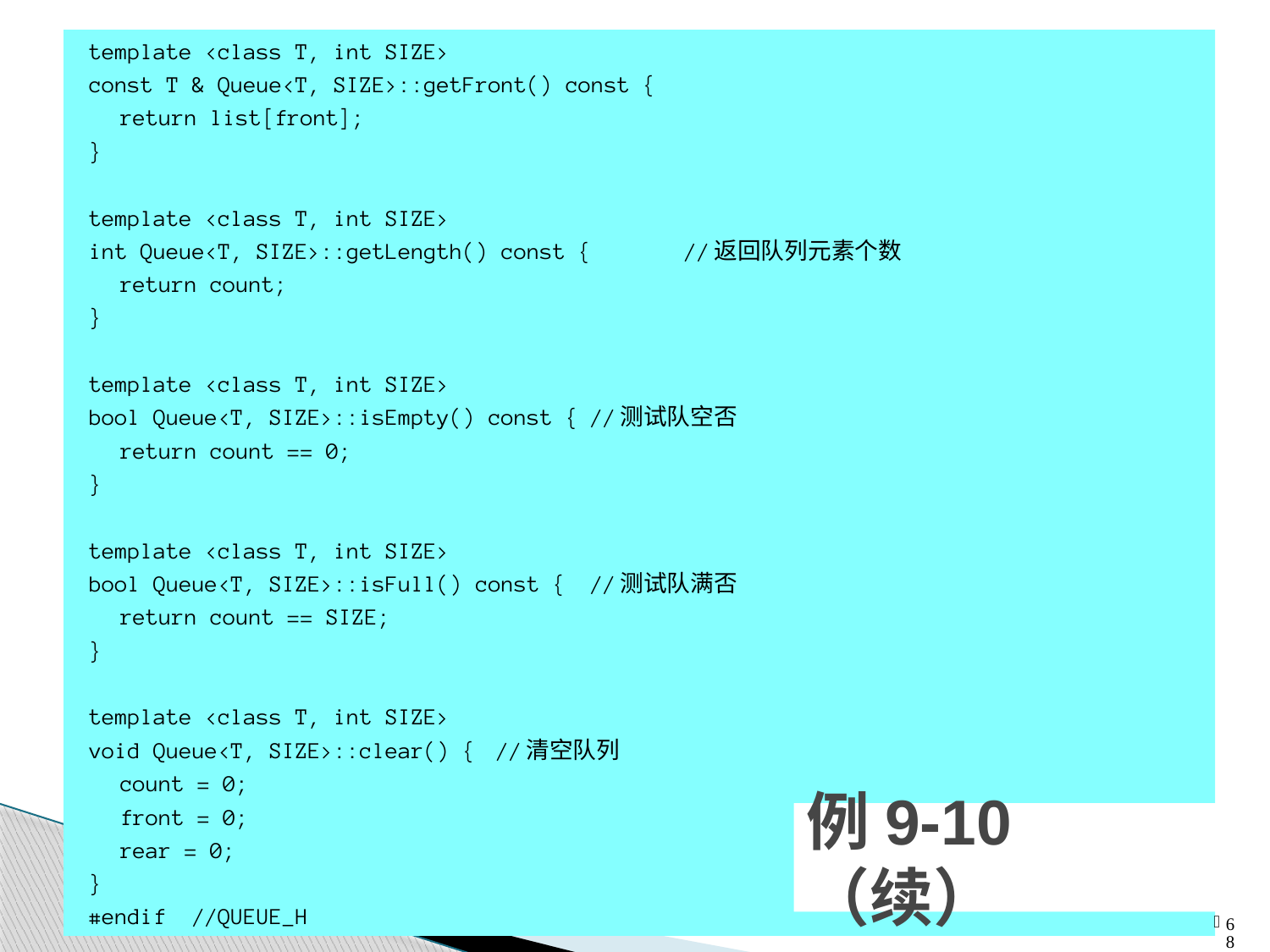

template <class T, int SIZE>
const T & Queue<T, SIZE>::getFront() const {
	return list[front];
}

template <class T, int SIZE>
int Queue<T, SIZE>::getLength() const {	//返回队列元素个数
	return count;
}

template <class T, int SIZE>
bool Queue<T, SIZE>::isEmpty() const {	//测试队空否
	return count == 0;
}

template <class T, int SIZE>
bool Queue<T, SIZE>::isFull() const {	//测试队满否
	return count == SIZE;
}

template <class T, int SIZE>
void Queue<T, SIZE>::clear() {	//清空队列
	count = 0;
	front = 0;
	rear = 0;
}
#endif  //QUEUE_H

# 例9-10（续）
68